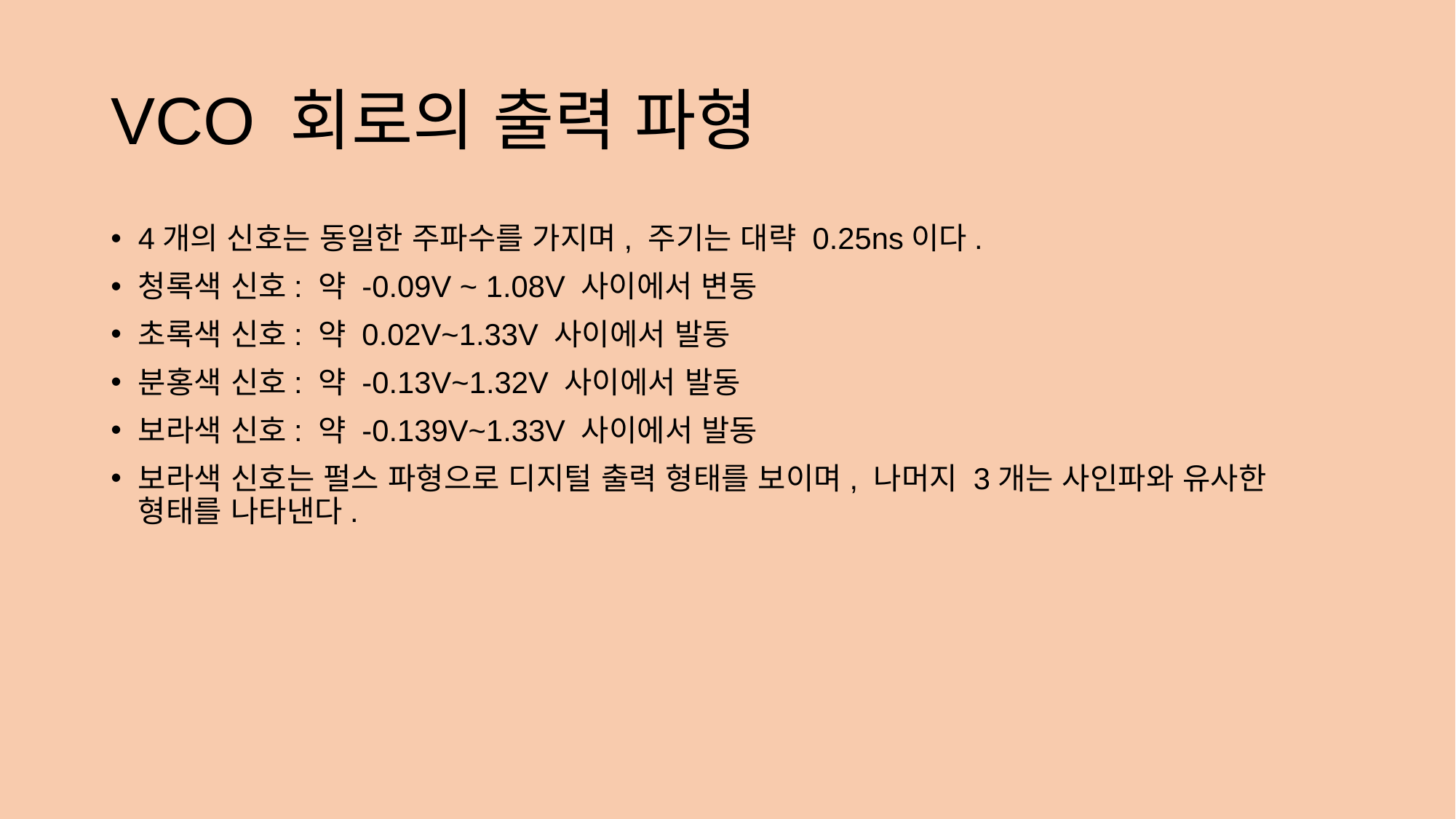

# VCO 회로의 출력 파형
4개의 신호는 동일한 주파수를 가지며, 주기는 대략 0.25ns이다.
청록색 신호: 약 -0.09V ~ 1.08V 사이에서 변동
초록색 신호: 약 0.02V~1.33V 사이에서 발동
분홍색 신호: 약 -0.13V~1.32V 사이에서 발동
보라색 신호: 약 -0.139V~1.33V 사이에서 발동
보라색 신호는 펄스 파형으로 디지털 출력 형태를 보이며, 나머지 3개는 사인파와 유사한 형태를 나타낸다.